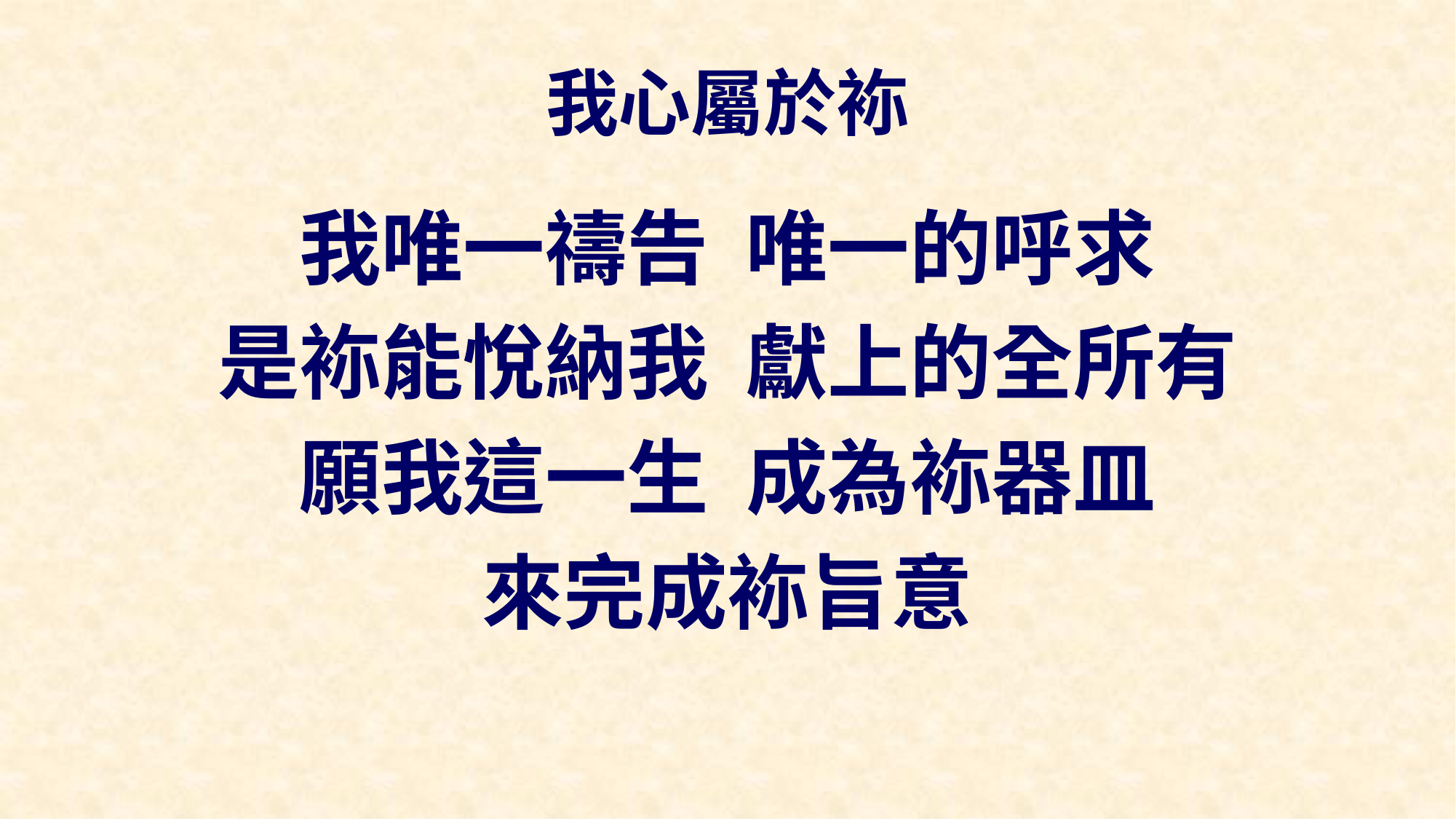

# 我心屬於袮
我唯一禱告  唯一的呼求
是袮能悅納我  獻上的全所有
願我這一生  成為袮器皿
來完成袮旨意